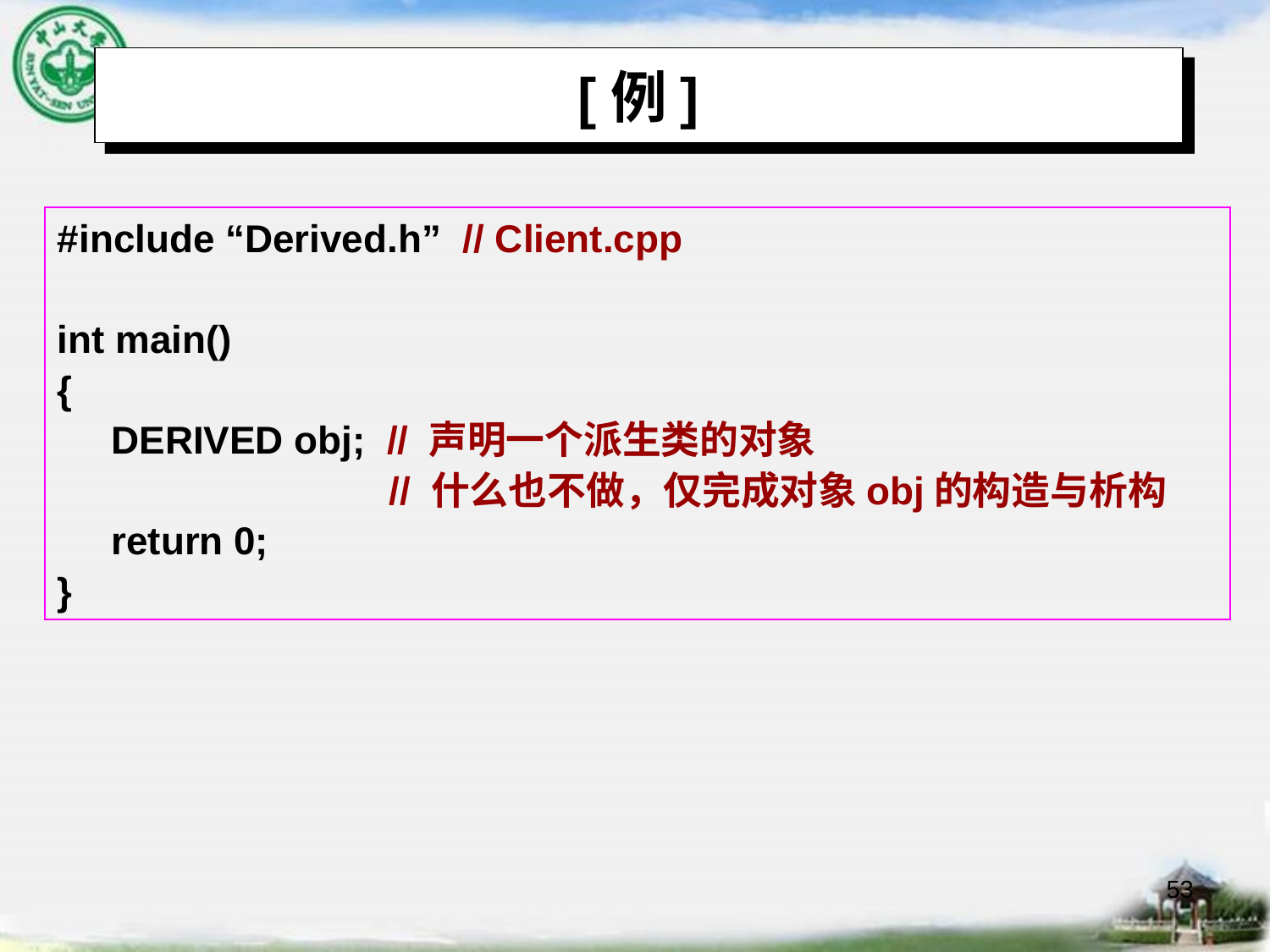

# [例]
#include “Derived.h”  // Client.cpp

int main()
{
     DERIVED obj;  // 声明一个派生类的对象
 	                   // 什么也不做，仅完成对象obj的构造与析构
     return 0;
}

53